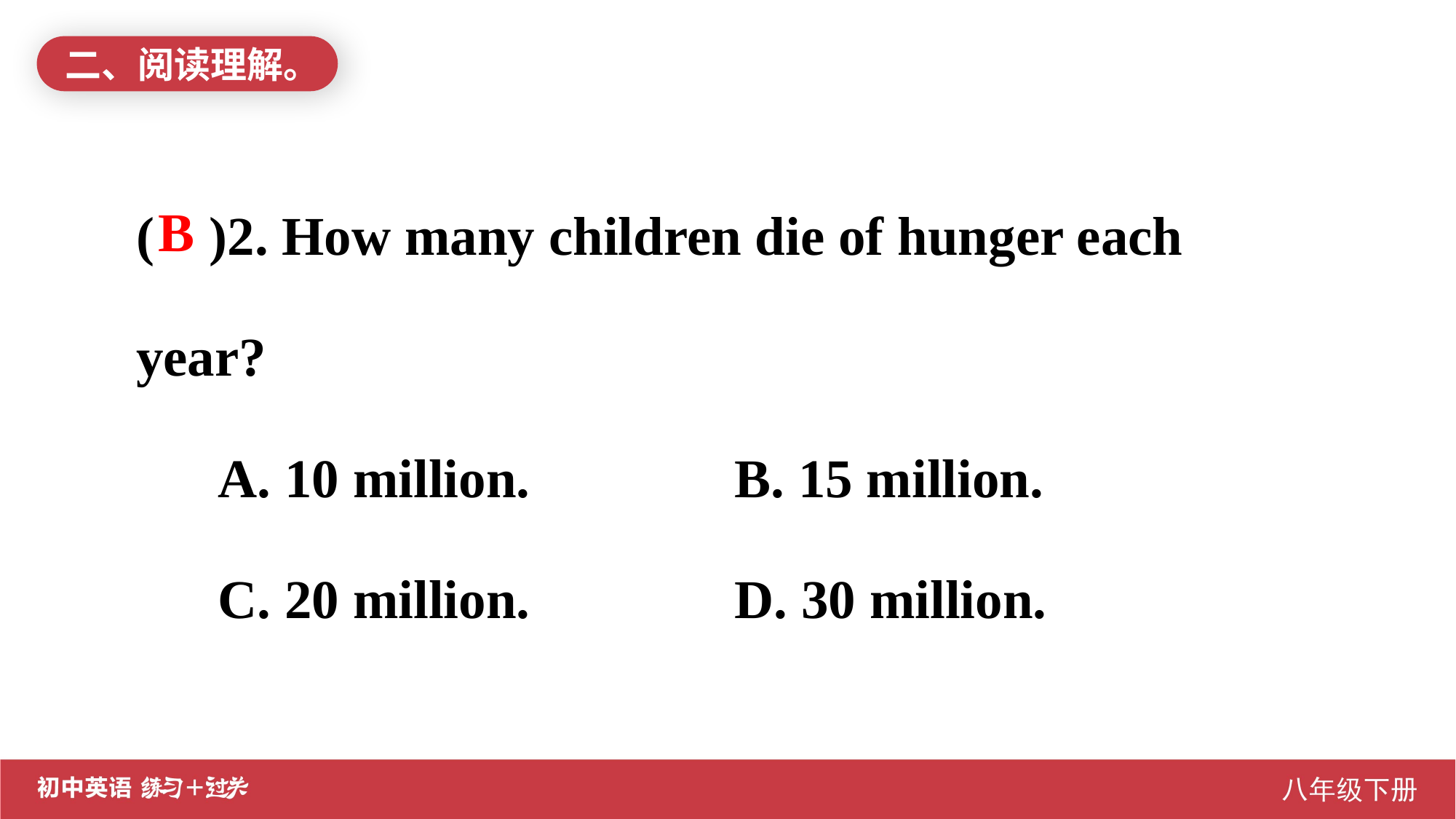

二、阅读理解。
(    )2. How many children die of hunger each year?
      A. 10 million.               B. 15 million.
      C. 20 million.               D. 30 million.
B